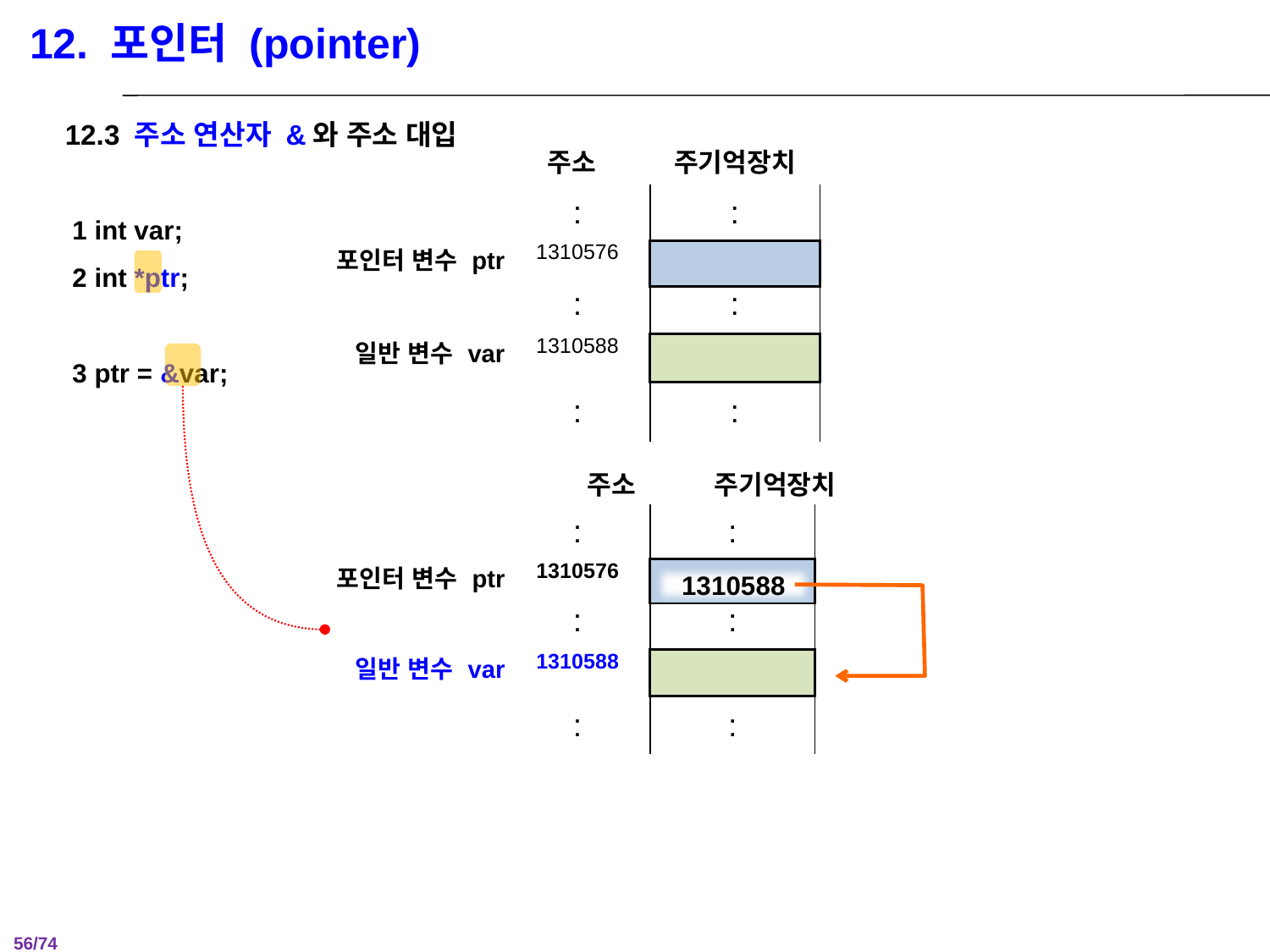

12. 포인터 (pointer)

12.3 주소 연산자 &와 주소 대입

 1 int var;
 2 int *ptr;

 3 ptr = &var;

주소
주기억장치
|  | : | : |
| --- | --- | --- |
| 포인터 변수 ptr | 1310576 |  |
|  | : | : |
| 일반 변수 var | 1310588 |  |
|  | : | : |

주소
주기억장치
|  | : | : |
| --- | --- | --- |
| 포인터 변수 ptr | 1310576 |  |
|  | : | : |
| 일반 변수 var | 1310588 |  |
|  | : | : |
1310588